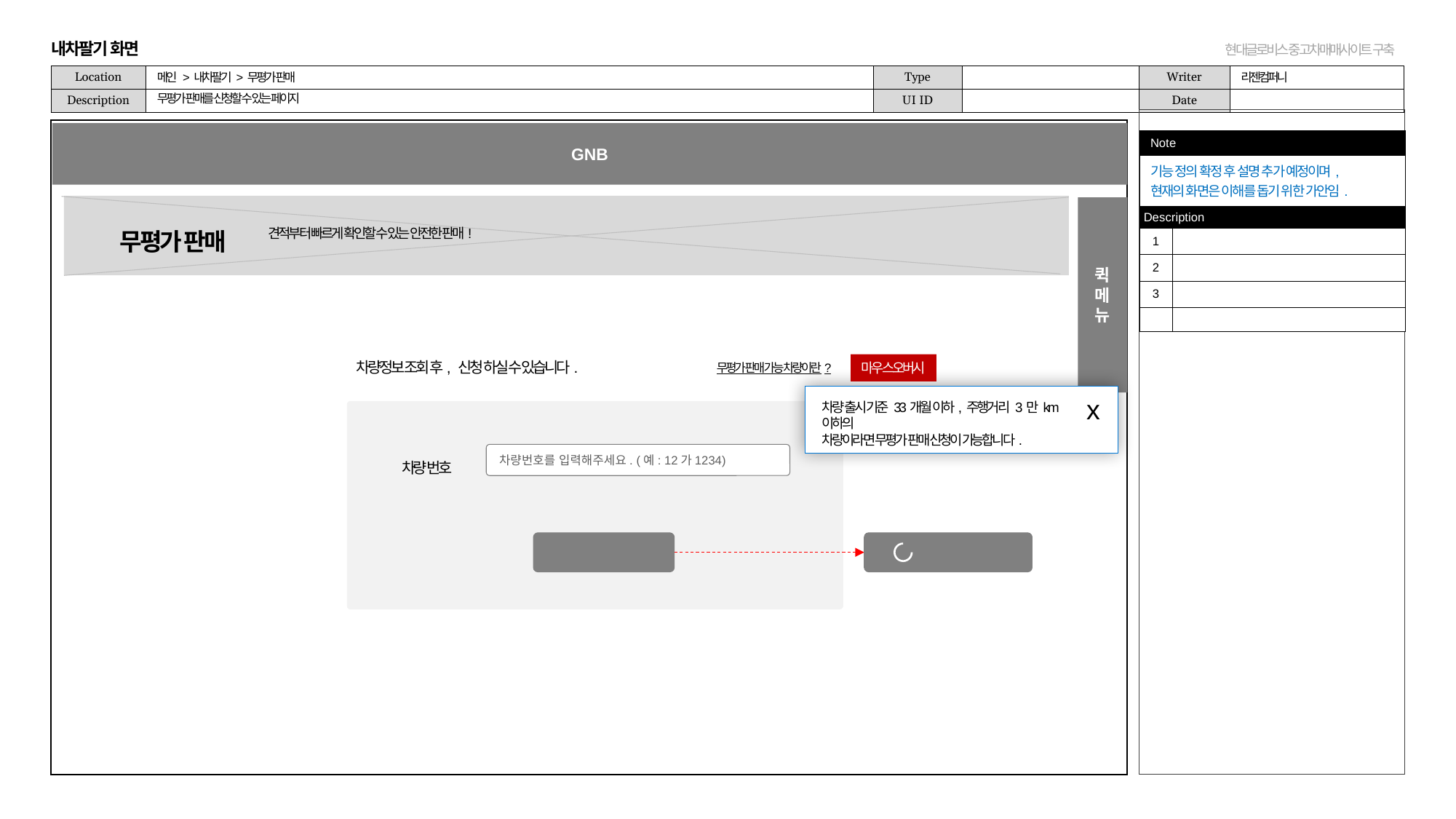

내차팔기 화면
메인  > 내차팔기 > 무평가 판매

리젠컴퍼니
무평가 판매를 신청할 수 있는 페이지

GNB
| Note |  |
| --- | --- |
| 기능 정의 확정 후 설명 추가 예정이며, 현재의 화면은 이해를 돕기 위한 가안임. |  |
| Description |  |
| 1 |  |
| 2 |  |
| 3 |  |
|  |  |

퀵
메뉴
무평가 판매
견적부터 빠르게 확인할 수 있는 안전한 판매!
차량정보 조회 후,  신청 하실 수 있습니다.
무평가 판매 가능 차량이란?
마우스오버시

차량 출시 기준 33개월 이하, 주행거리 3만 km이하의
차량이라면 무평가 판매 신청이 가능합니다.
x

차량 번호
차량번호를 입력해주세요. (예: 12가1234)
차량 조회하기
        조회중입니다